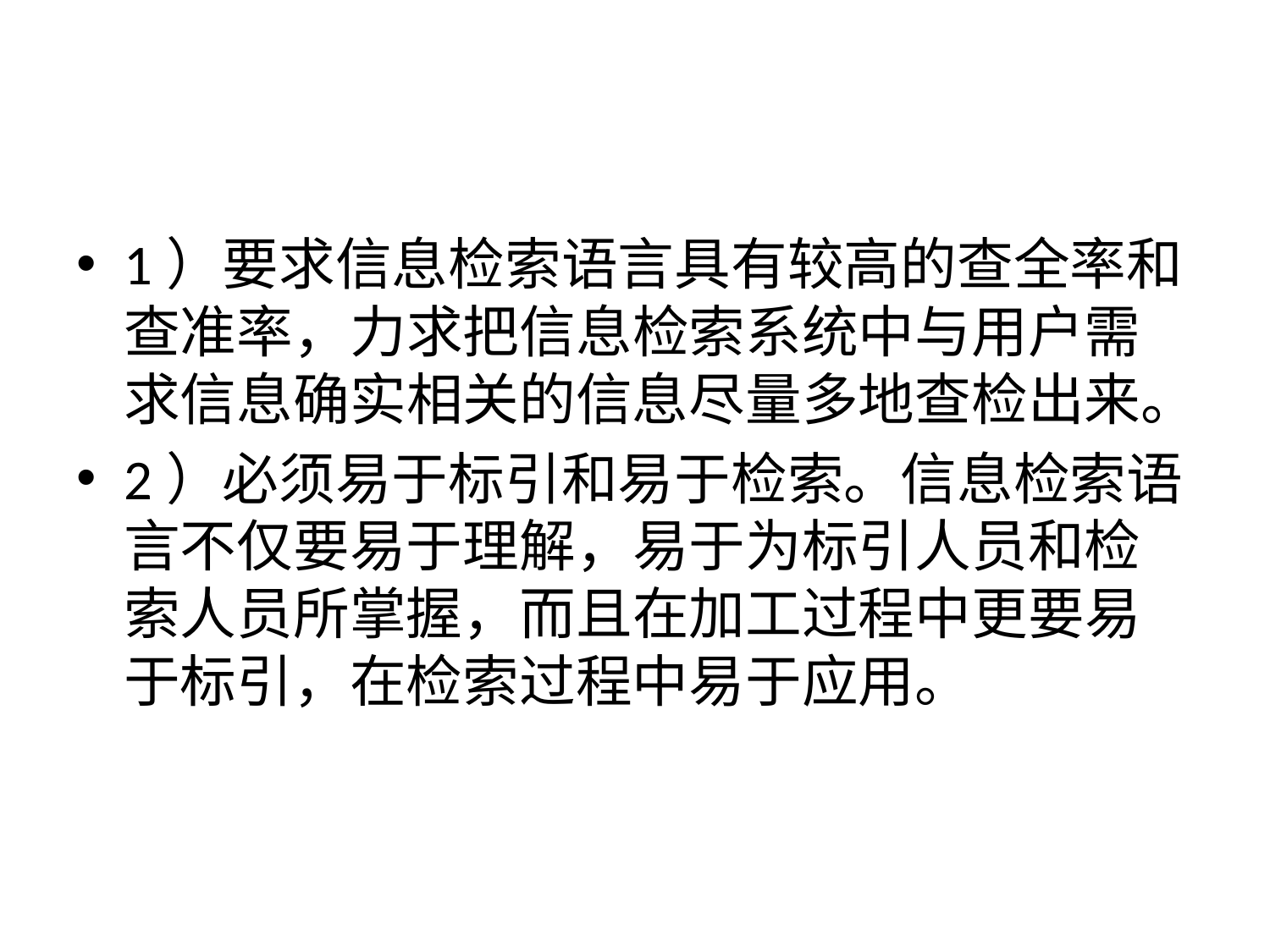

1）要求信息检索语言具有较高的查全率和查准率，力求把信息检索系统中与用户需求信息确实相关的信息尽量多地查检出来。
2）必须易于标引和易于检索。信息检索语言不仅要易于理解，易于为标引人员和检索人员所掌握，而且在加工过程中更要易于标引，在检索过程中易于应用。